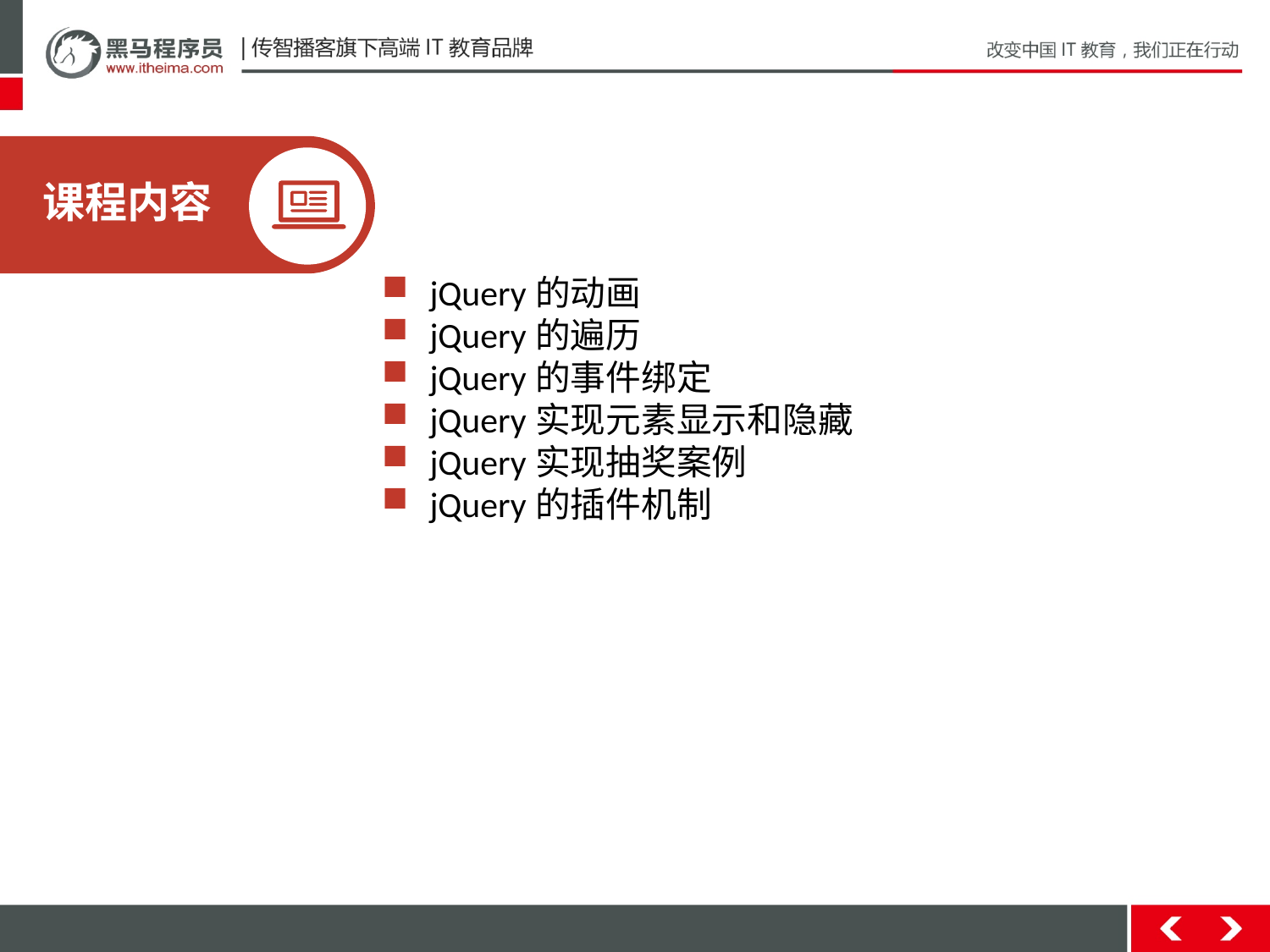

课程内容

jQuery的动画
jQuery的遍历
jQuery的事件绑定
jQuery实现元素显示和隐藏
jQuery实现抽奖案例
jQuery的插件机制